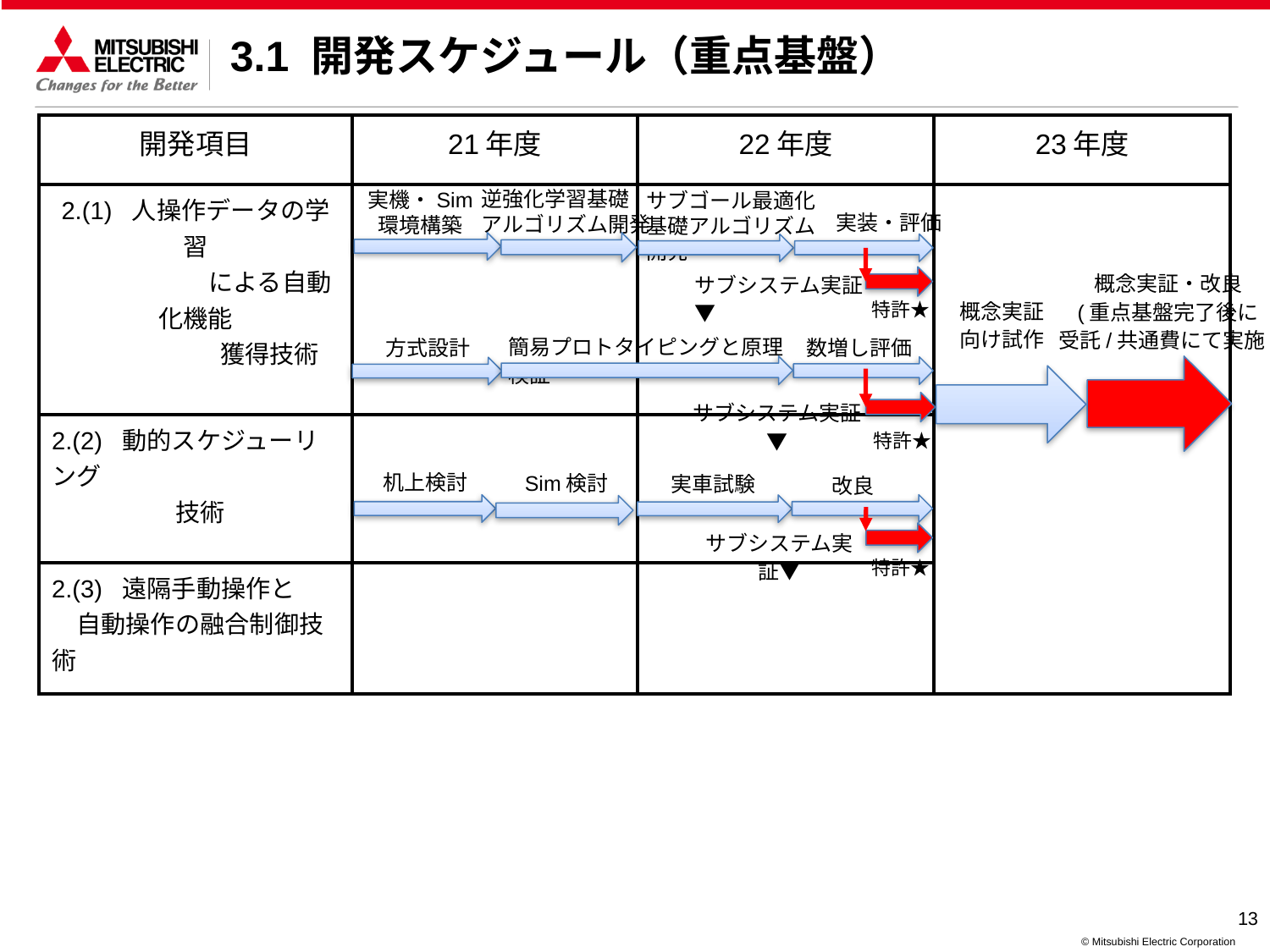

3.1 開発スケジュール（重点基盤）
| 開発項目 | 21年度 | 22年度 | 23年度 |
| --- | --- | --- | --- |
| 2.(1) 人操作データの学習 　　　　　　による自動化機能 　　　　　　獲得技術 |  |  |  |
| 2.(2) 動的スケジューリング 　　　　　技術 |  |  |  |
| 2.(3) 遠隔手動操作と 　自動操作の融合制御技術 |  |  |  |
逆強化学習基礎
アルゴリズム開発
実機・Sim
環境構築
サブゴール最適化
基礎アルゴリズム開発
実装・評価

概念実証・改良
(重点基盤完了後に
受託/共通費にて実施)
サブシステム実証▼

概念実証向け試作
特許★
簡易プロトタイピングと原理検証
数増し評価
方式設計

サブシステム実証▼

特許★
机上検討
Sim検討
実車試験
改良

サブシステム実証▼

特許★